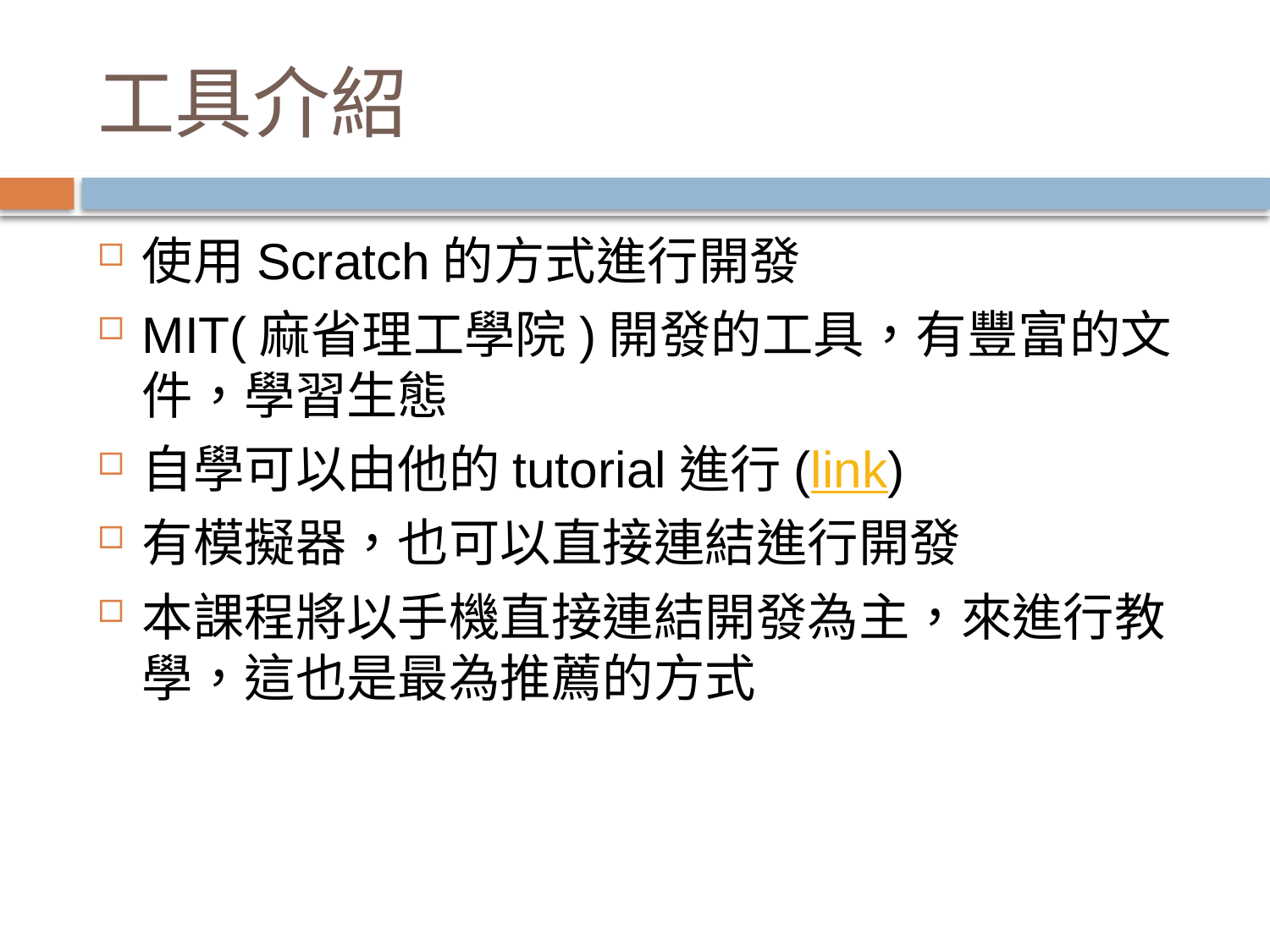

# 工具介紹
使用Scratch的方式進行開發
MIT(麻省理工學院)開發的工具，有豐富的文件，學習生態
自學可以由他的tutorial進行(link)
有模擬器，也可以直接連結進行開發
本課程將以手機直接連結開發為主，來進行教學，這也是最為推薦的方式